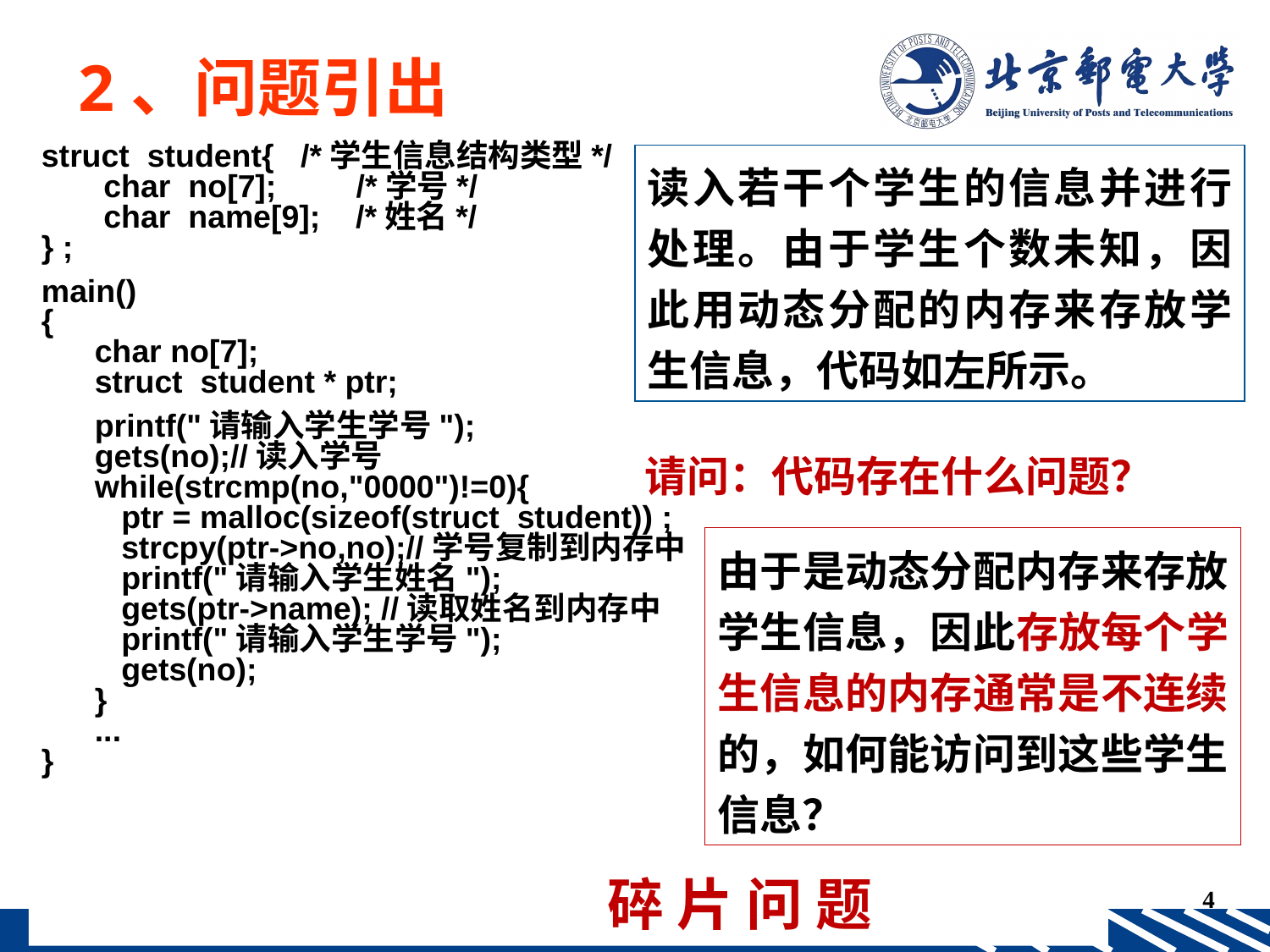

2、问题引出
struct  student{   /*学生信息结构类型*/
       char  no[7];         /*学号*/
       char  name[9];    /*姓名*/
} ;

main()
{
      char no[7];
      struct  student * ptr;

      printf("请输入学生学号");
      gets(no);//读入学号
      while(strcmp(no,"0000")!=0){
         ptr = malloc(sizeof(struct  student)) ;
         strcpy(ptr->no,no);//学号复制到内存中
         printf("请输入学生姓名");
         gets(ptr->name); //读取姓名到内存中
         printf("请输入学生学号");
         gets(no);
      }
      ...
}
读入若干个学生的信息并进行处理。由于学生个数未知，因此用动态分配的内存来存放学生信息，代码如左所示。
请问：代码存在什么问题？
由于是动态分配内存来存放学生信息，因此存放每个学生信息的内存通常是不连续的，如何能访问到这些学生信息？
碎 片 问 题
4